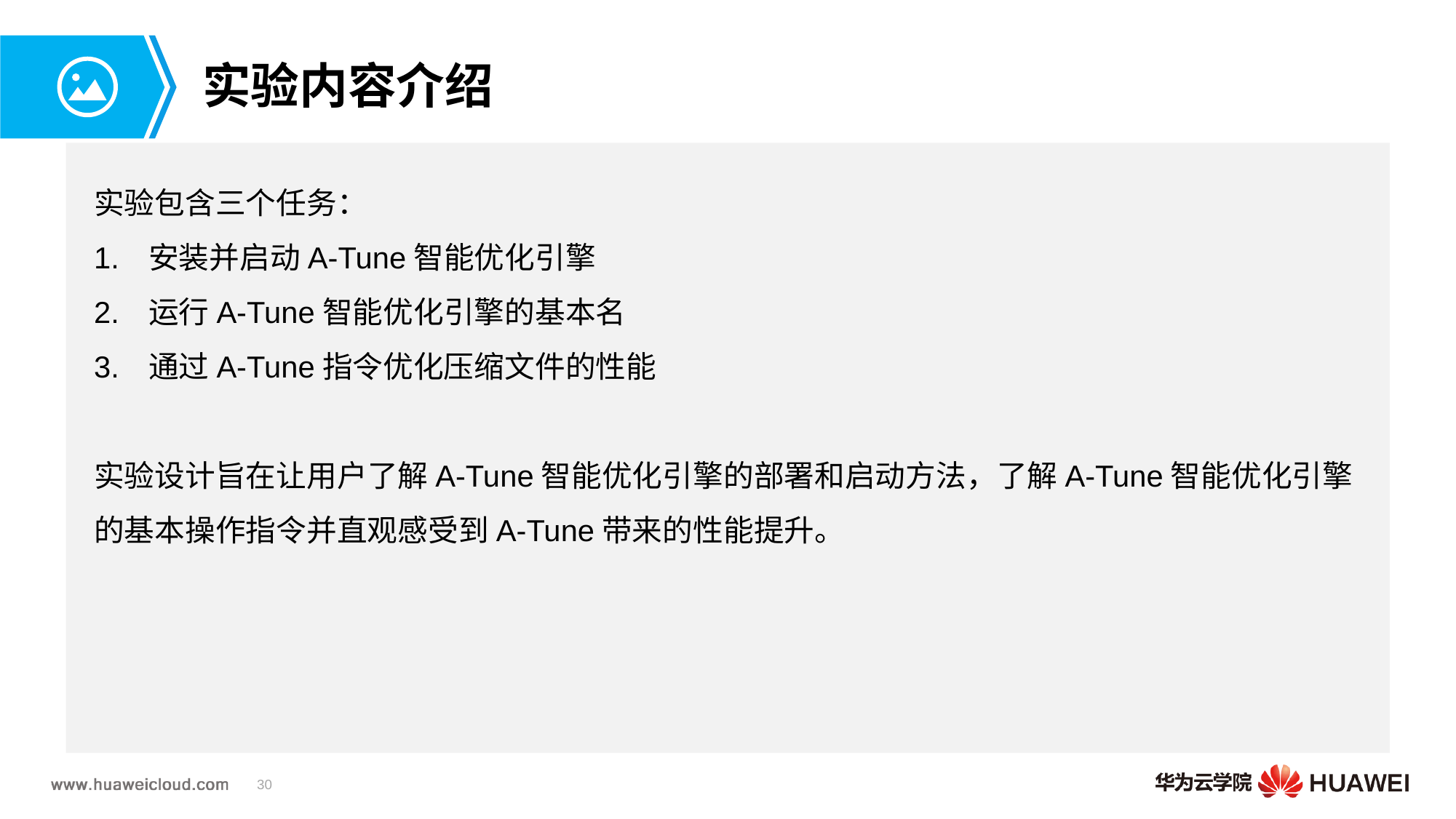

# 实验内容介绍

实验包含三个任务：
安装并启动A-Tune智能优化引擎
运行A-Tune智能优化引擎的基本名
通过A-Tune指令优化压缩文件的性能

实验设计旨在让用户了解A-Tune智能优化引擎的部署和启动方法，了解A-Tune智能优化引擎的基本操作指令并直观感受到A-Tune带来的性能提升。